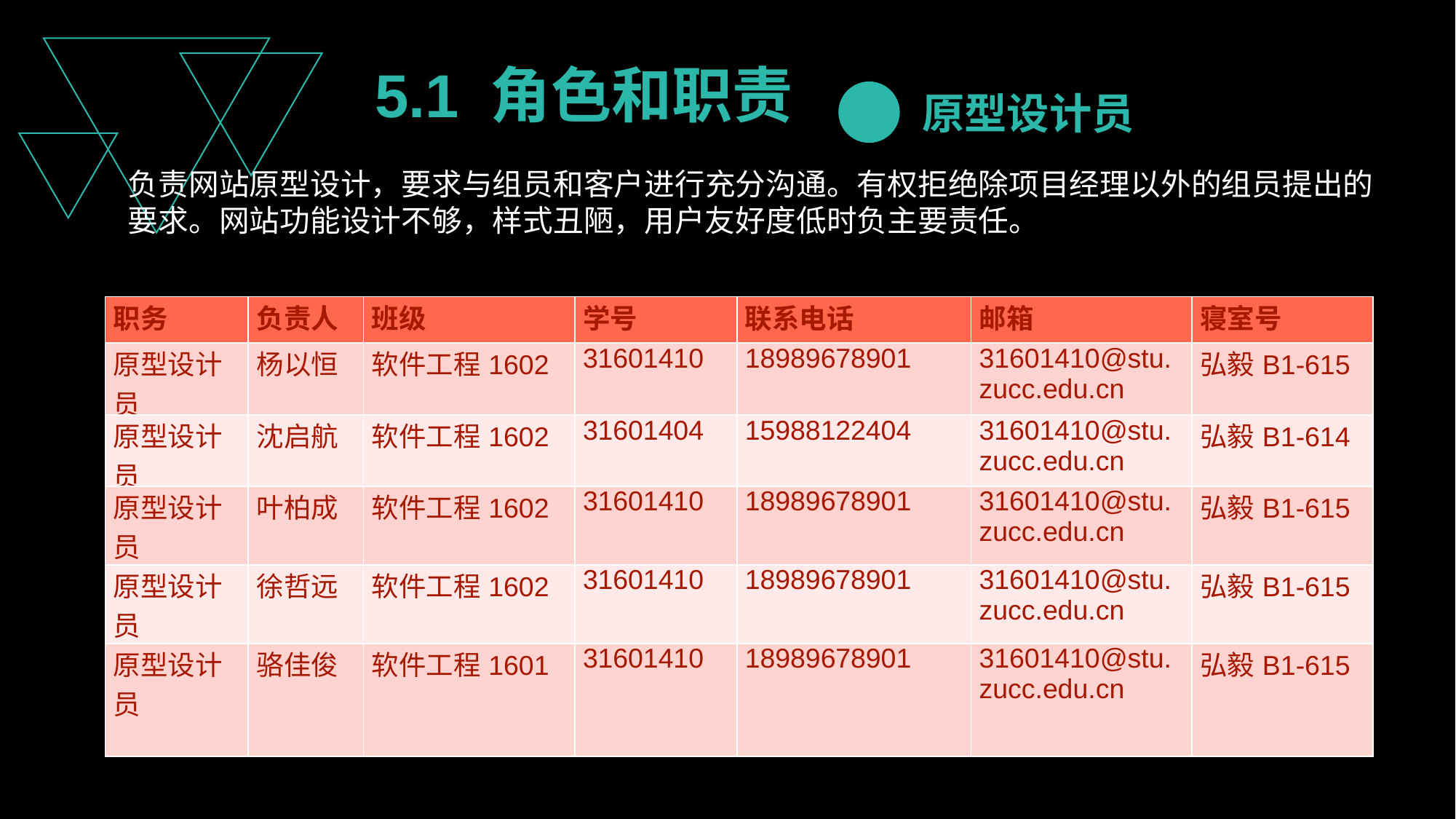

5.1 角色和职责

原型设计员

负责网站原型设计，要求与组员和客户进行充分沟通。有权拒绝除项目经理以外的组员提出的要求。网站功能设计不够，样式丑陋，用户友好度低时负主要责任。
| 职务 | 负责人 | 班级 | 学号 | 联系电话 | 邮箱 | 寝室号 |
| --- | --- | --- | --- | --- | --- | --- |
| 原型设计员 | 杨以恒 | 软件工程1602 | 31601410 | 18989678901 | 31601410@stu.zucc.edu.cn | 弘毅B1-615 |
| 原型设计员 | 沈启航 | 软件工程1602 | 31601404 | 15988122404 | 31601410@stu.zucc.edu.cn | 弘毅B1-614 |
| 原型设计员 | 叶柏成 | 软件工程1602 | 31601410 | 18989678901 | 31601410@stu.zucc.edu.cn | 弘毅B1-615 |
| 原型设计员 | 徐哲远 | 软件工程1602 | 31601410 | 18989678901 | 31601410@stu.zucc.edu.cn | 弘毅B1-615 |
| 原型设计员 | 骆佳俊 | 软件工程1601 | 31601410 | 18989678901 | 31601410@stu.zucc.edu.cn | 弘毅B1-615 |
2014